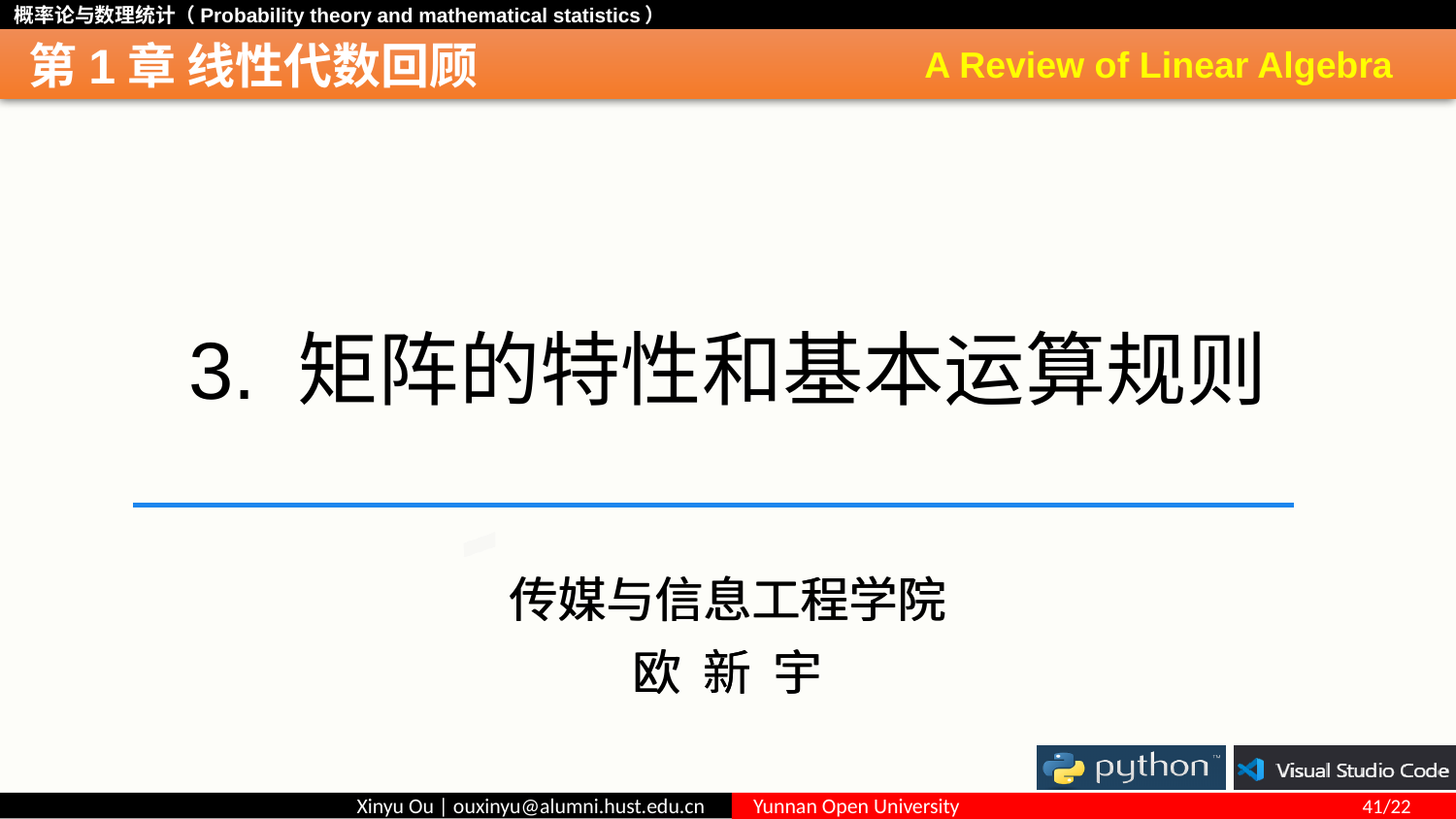

# 第1章 线性代数回顾
A Review of Linear Algebra
3. 矩阵的特性和基本运算规则

传媒与信息工程学院
欧  新  宇